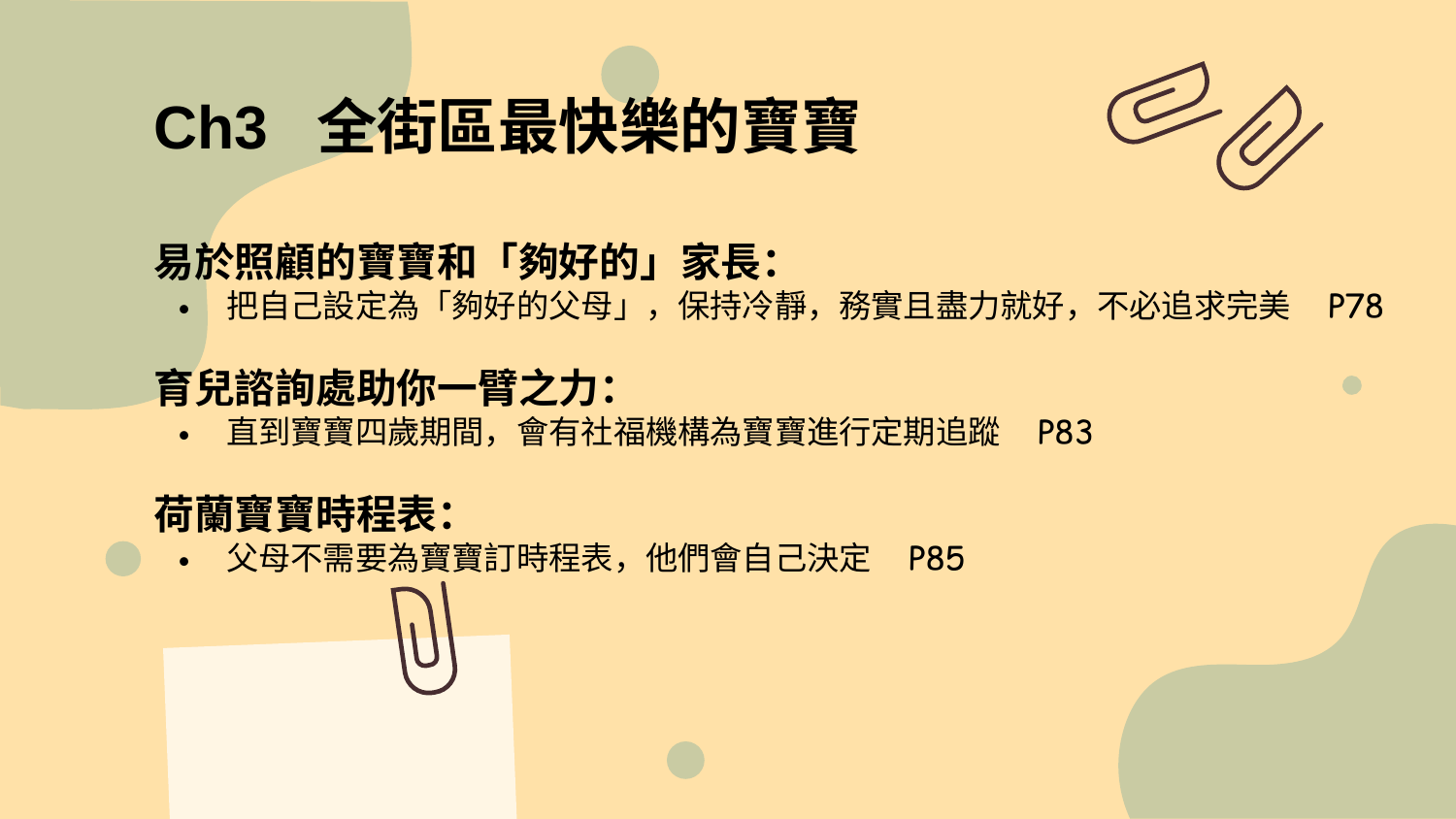

Ch3  全街區最快樂的寶寶
易於照顧的寶寶和「夠好的」家長：
把自己設定為「夠好的父母」，保持冷靜，務實且盡力就好，不必追求完美   P78

育兒諮詢處助你一臂之力：
直到寶寶四歲期間，會有社福機構為寶寶進行定期追蹤   P83

荷蘭寶寶時程表：
父母不需要為寶寶訂時程表，他們會自己決定   P85